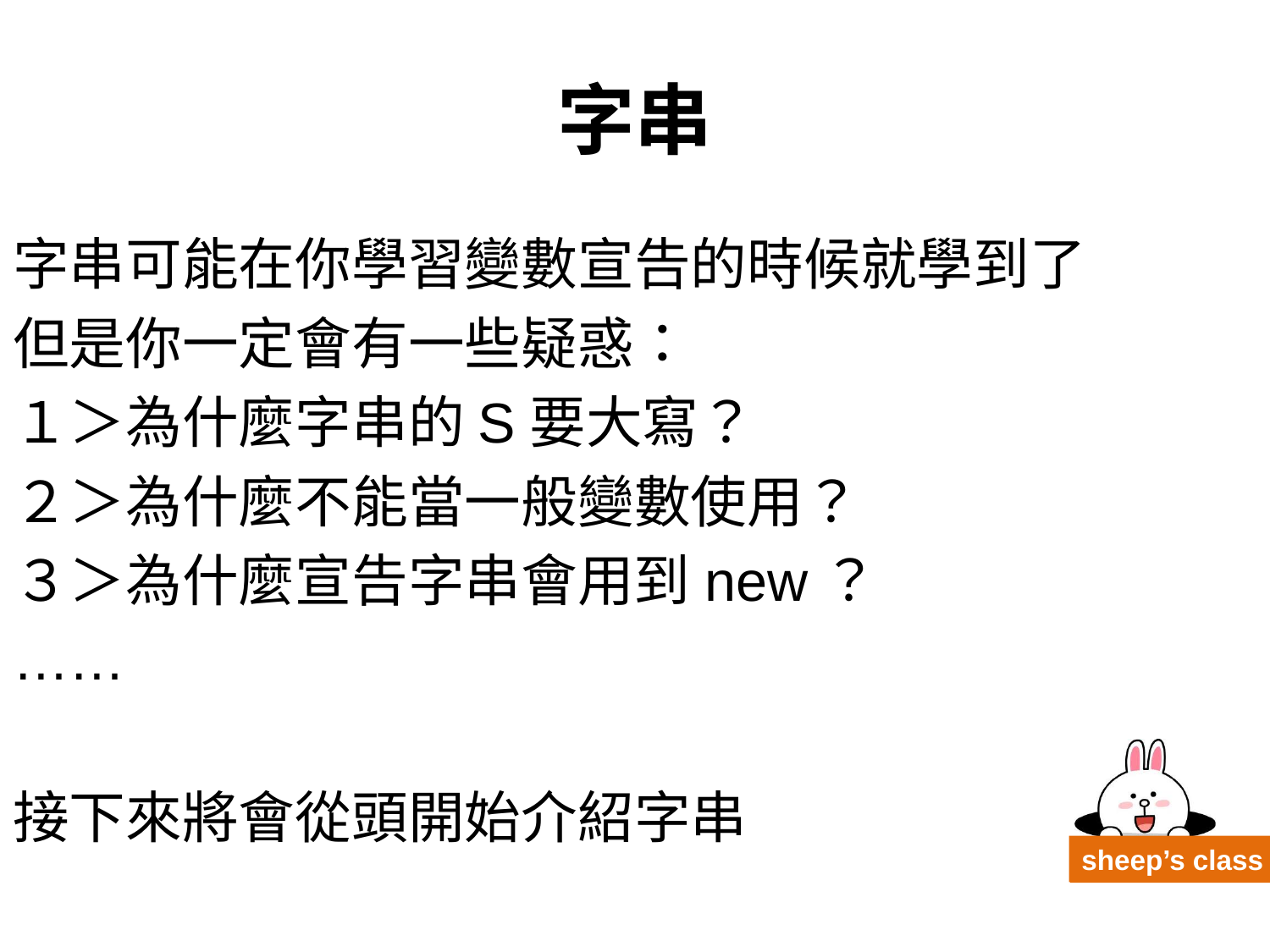

# 字串
字串可能在你學習變數宣告的時候就學到了
但是你一定會有一些疑惑：
１＞為什麼字串的S要大寫？
２＞為什麼不能當一般變數使用？
３＞為什麼宣告字串會用到new？
……

接下來將會從頭開始介紹字串